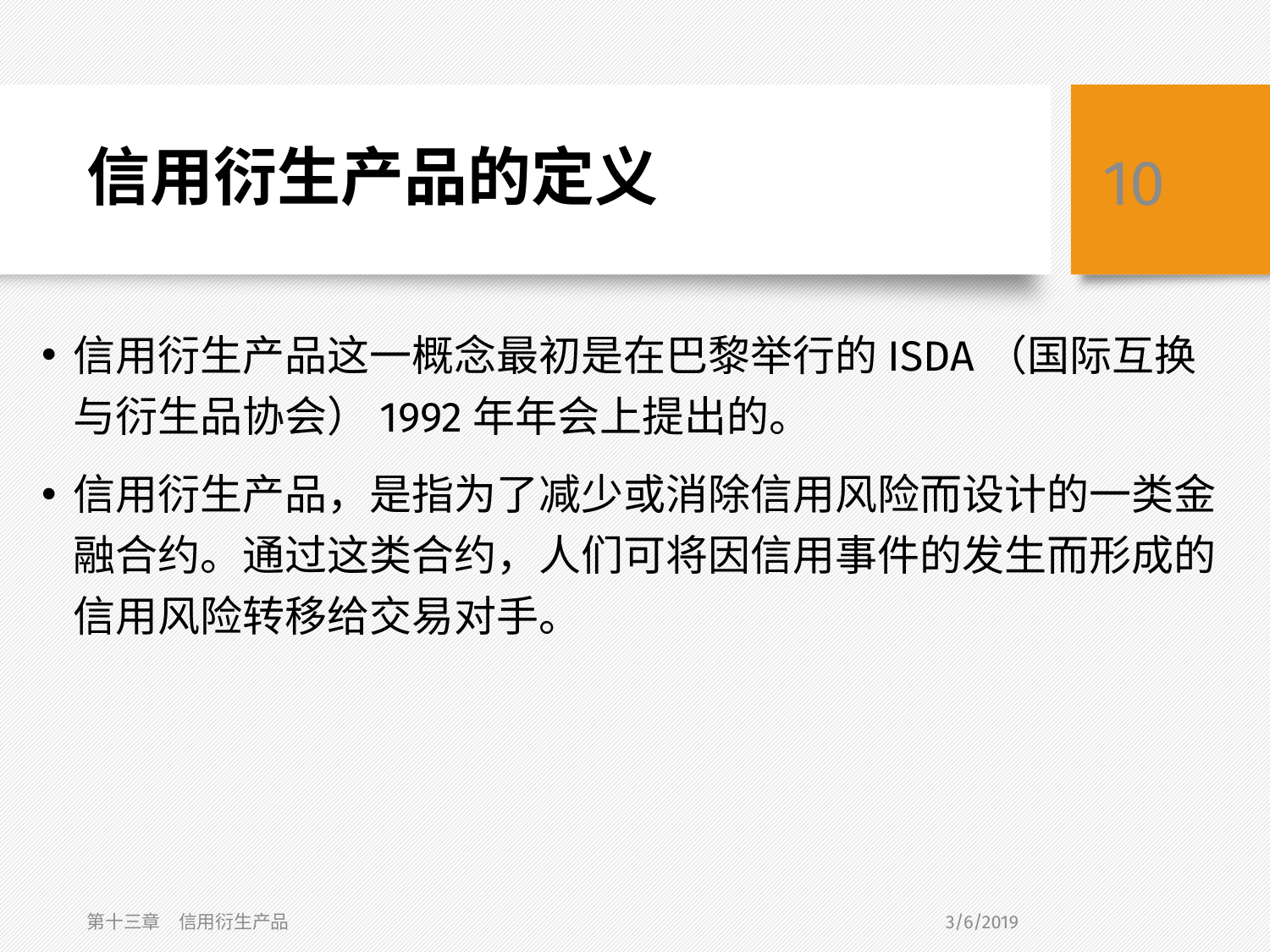

# 信用衍生产品的定义
10
信用衍生产品这一概念最初是在巴黎举行的ISDA（国际互换与衍生品协会）1992年年会上提出的。
信用衍生产品，是指为了减少或消除信用风险而设计的一类金融合约。通过这类合约，人们可将因信用事件的发生而形成的信用风险转移给交易对手。
3/6/2019
第十三章　信用衍生产品